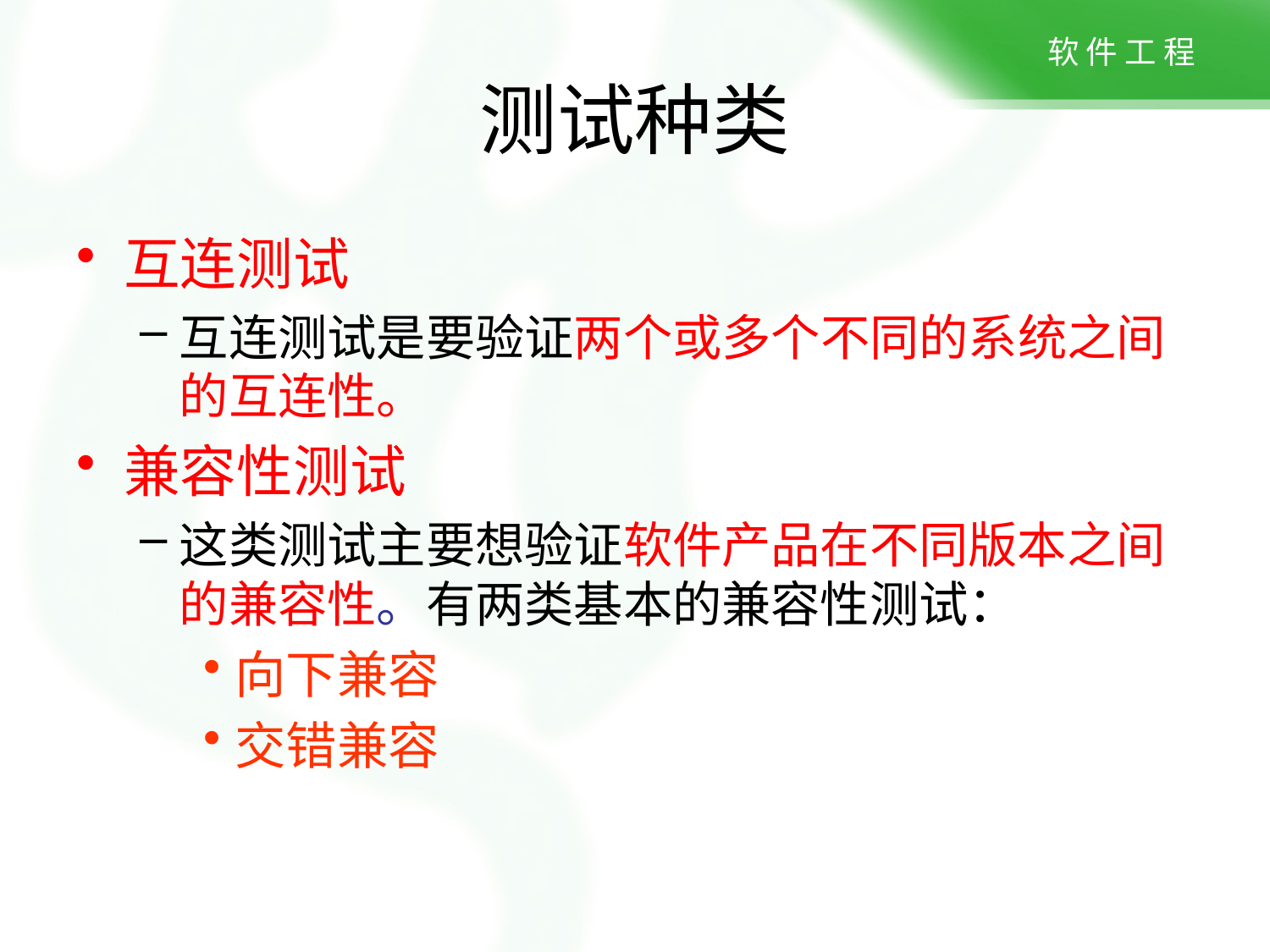

# 测试种类
互连测试
互连测试是要验证两个或多个不同的系统之间的互连性。
兼容性测试
这类测试主要想验证软件产品在不同版本之间的兼容性。有两类基本的兼容性测试：
向下兼容
交错兼容